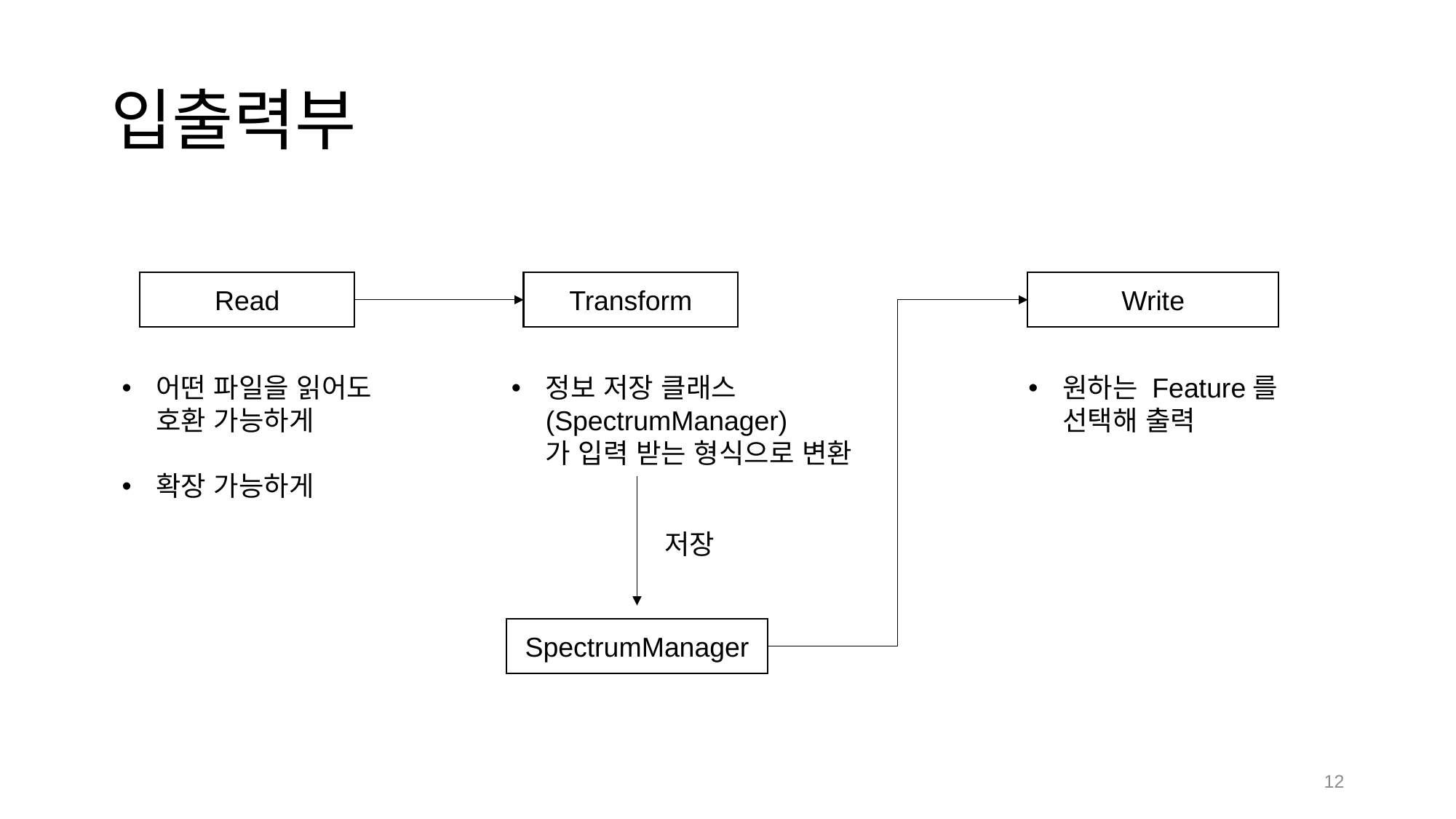

# 입출력부
Write
Read
Transform
어떤 파일을 읽어도
호환 가능하게

확장 가능하게
정보 저장 클래스
(SpectrumManager)
가 입력 받는 형식으로 변환
원하는 Feature를
선택해 출력
저장
SpectrumManager
12